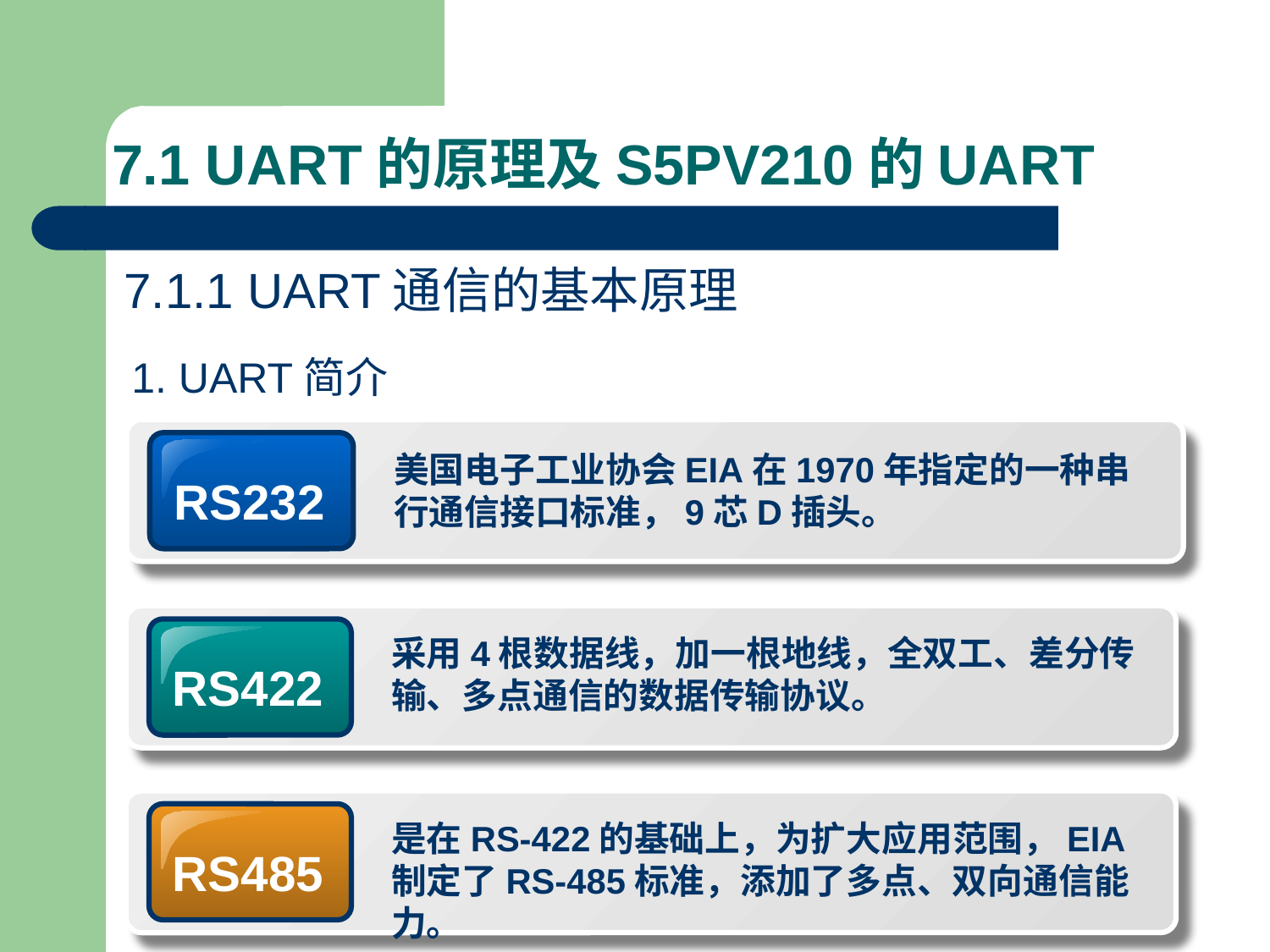

# 7.1 UART的原理及S5PV210的UART
7.1.1 UART通信的基本原理
1. UART简介

美国电子工业协会EIA在1970年指定的一种串行通信接口标准，9芯D插头。
RS232

采用4根数据线，加一根地线，全双工、差分传输、多点通信的数据传输协议。

RS422

是在RS-422的基础上，为扩大应用范围，EIA制定了RS-485标准，添加了多点、双向通信能力。

RS485